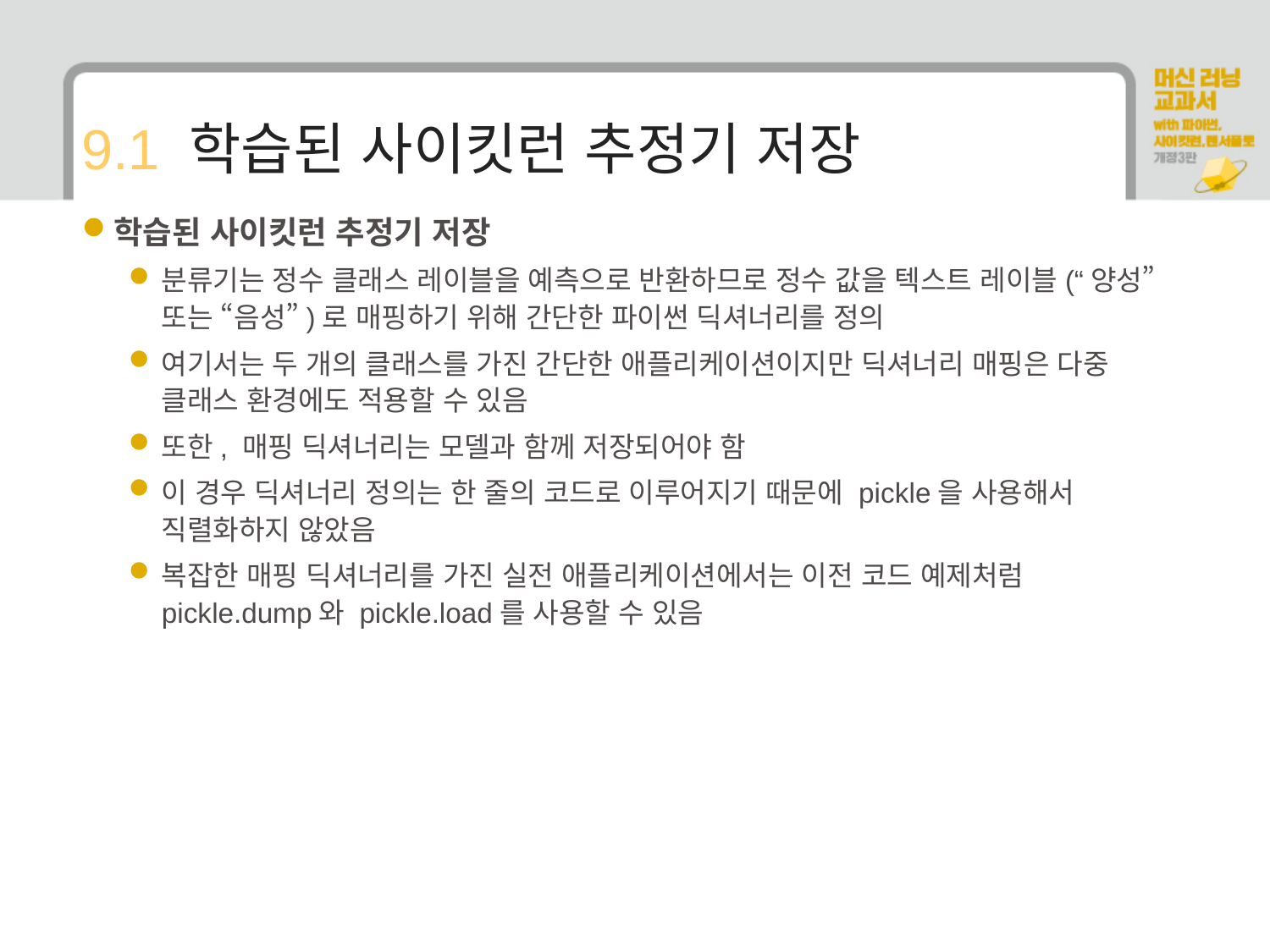

# 9.1 학습된 사이킷런 추정기 저장
학습된 사이킷런 추정기 저장
분류기는 정수 클래스 레이블을 예측으로 반환하므로 정수 값을 텍스트 레이블(“양성” 또는 “음성”)로 매핑하기 위해 간단한 파이썬 딕셔너리를 정의
여기서는 두 개의 클래스를 가진 간단한 애플리케이션이지만 딕셔너리 매핑은 다중 클래스 환경에도 적용할 수 있음
또한, 매핑 딕셔너리는 모델과 함께 저장되어야 함
이 경우 딕셔너리 정의는 한 줄의 코드로 이루어지기 때문에 pickle을 사용해서 직렬화하지 않았음
복잡한 매핑 딕셔너리를 가진 실전 애플리케이션에서는 이전 코드 예제처럼 pickle.dump와 pickle.load를 사용할 수 있음